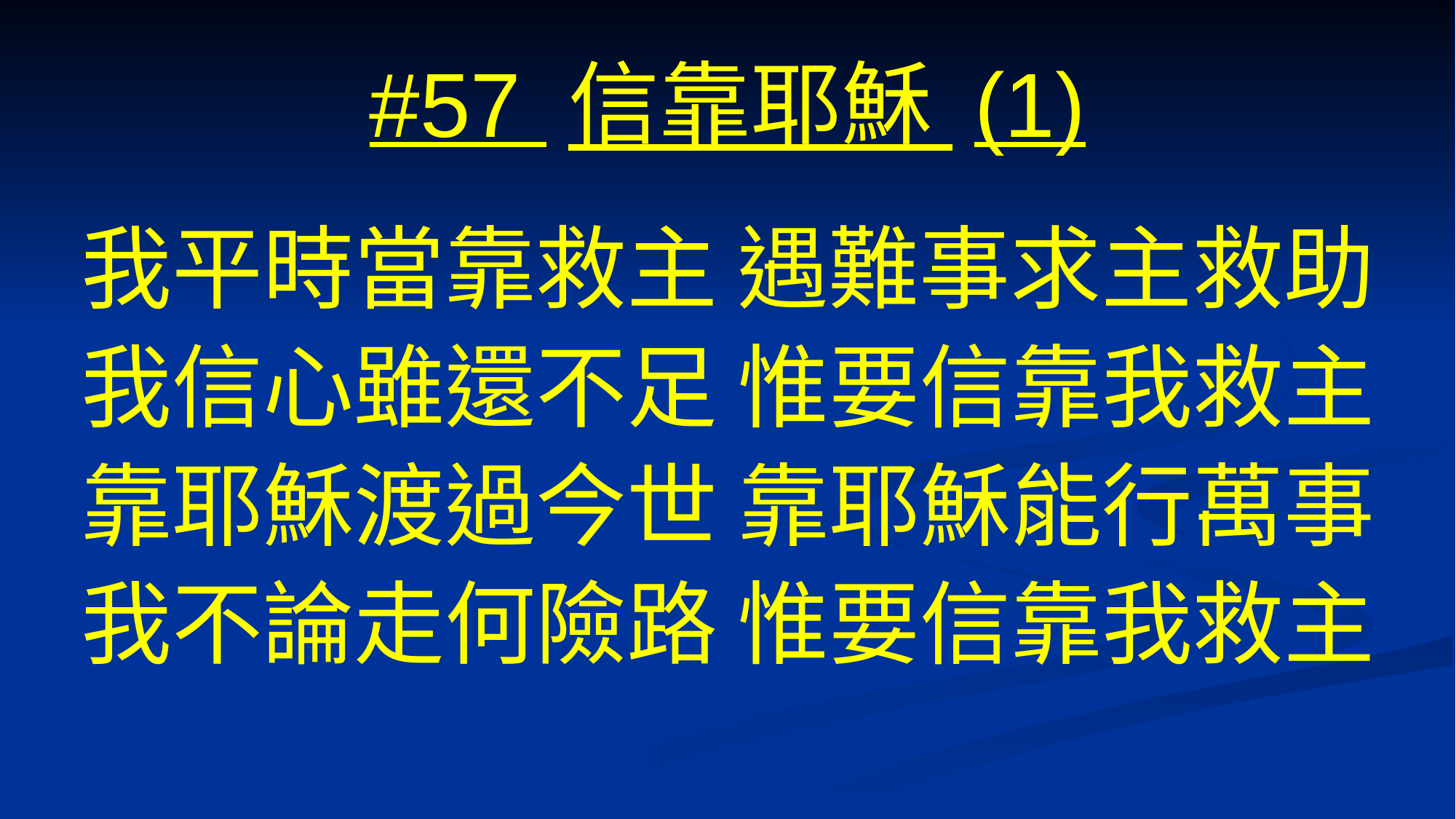

# #57 信靠耶穌 (1)
我平時當靠救主 遇難事求主救助
我信心雖還不足 惟要信靠我救主
靠耶穌渡過今世 靠耶穌能行萬事
我不論走何險路 惟要信靠我救主